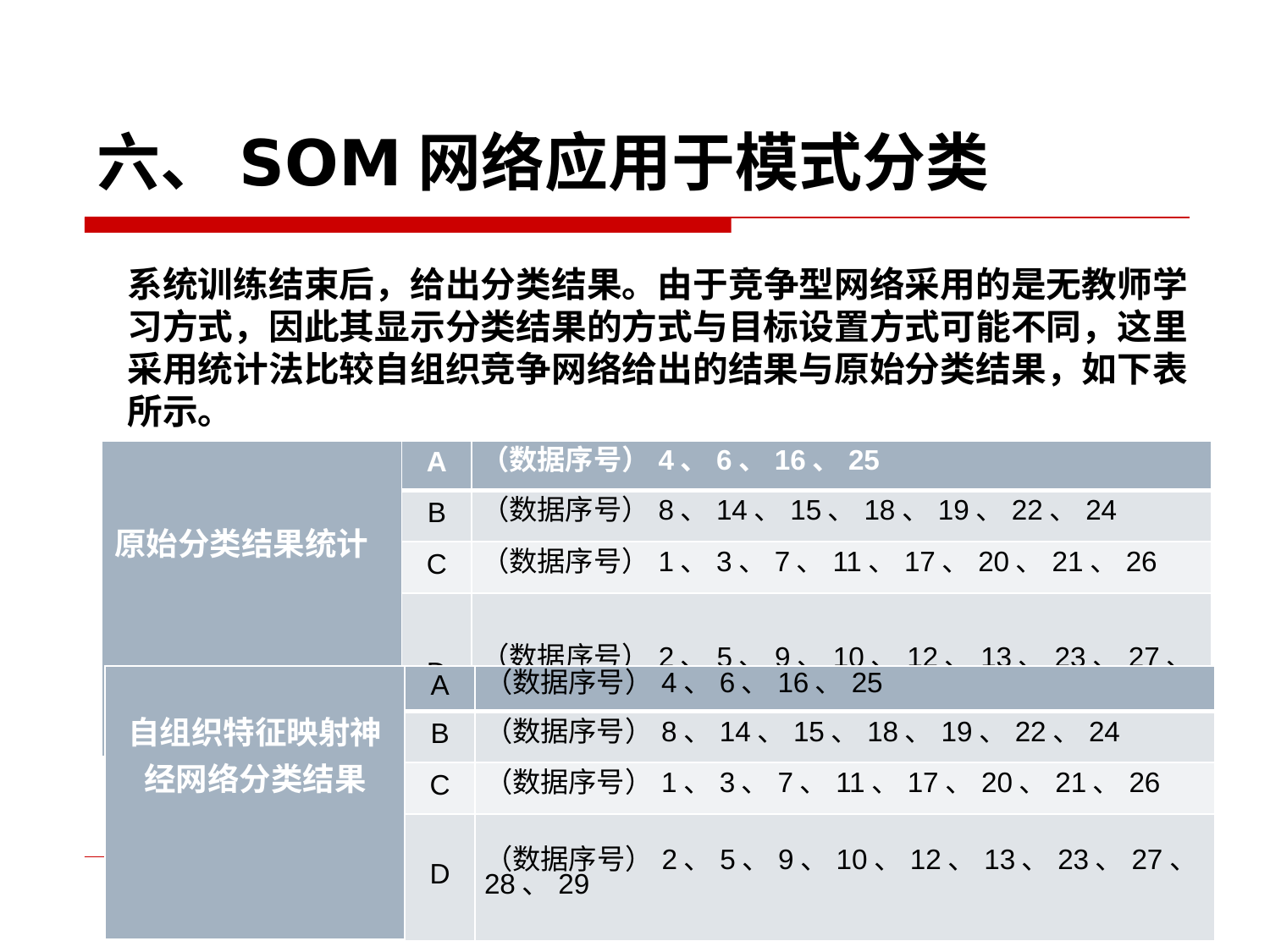

六、SOM网络应用于模式分类
系统训练结束后，给出分类结果。由于竞争型网络采用的是无教师学习方式，因此其显示分类结果的方式与目标设置方式可能不同，这里采用统计法比较自组织竞争网络给出的结果与原始分类结果，如下表所示。
| 原始分类结果统计 | A | （数据序号）4、6、16、25 |
| --- | --- | --- |
|  | B | （数据序号）8、14、15、18、19、22、24 |
|  | C | （数据序号）1、3、7、11、17、20、21、26 |
|  | D | （数据序号）2、5、9、10、12、13、23、27、28、29 |
| 自组织特征映射神经网络分类结果 | A | （数据序号）4、6、16、25 |
| --- | --- | --- |
|  | B | （数据序号）8、14、15、18、19、22、24 |
|  | C | （数据序号）1、3、7、11、17、20、21、26 |
|  | D | （数据序号）2、5、9、10、12、13、23、27、28、29 |